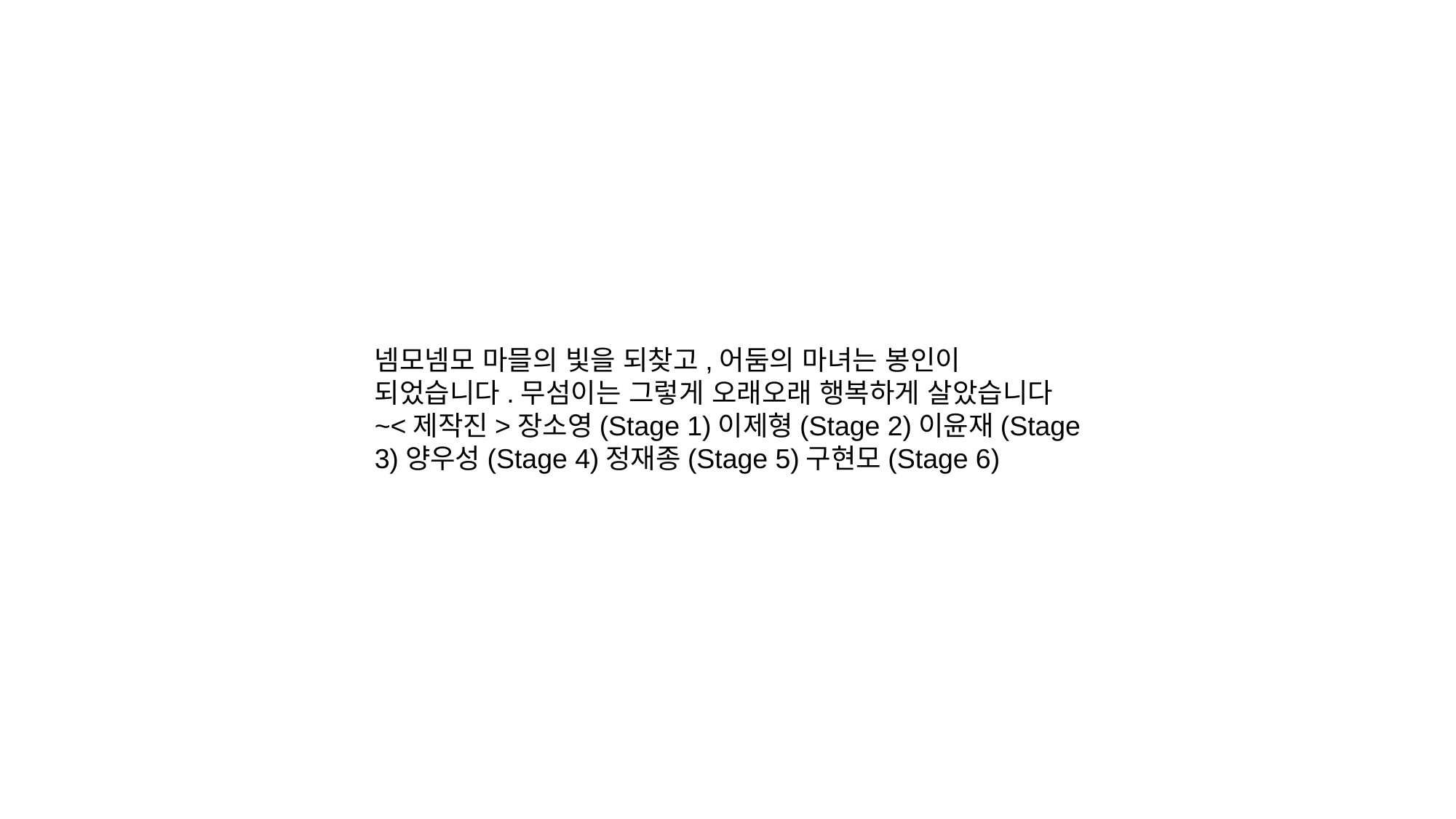

넴모넴모 마믈의 빛을 되찾고,어둠의 마녀는 봉인이 되었습니다.무섬이는 그렇게 오래오래 행복하게 살았습니다~<제작진>장소영(Stage 1)이제형(Stage 2)이윤재(Stage 3)양우성(Stage 4)정재종(Stage 5)구현모(Stage 6)